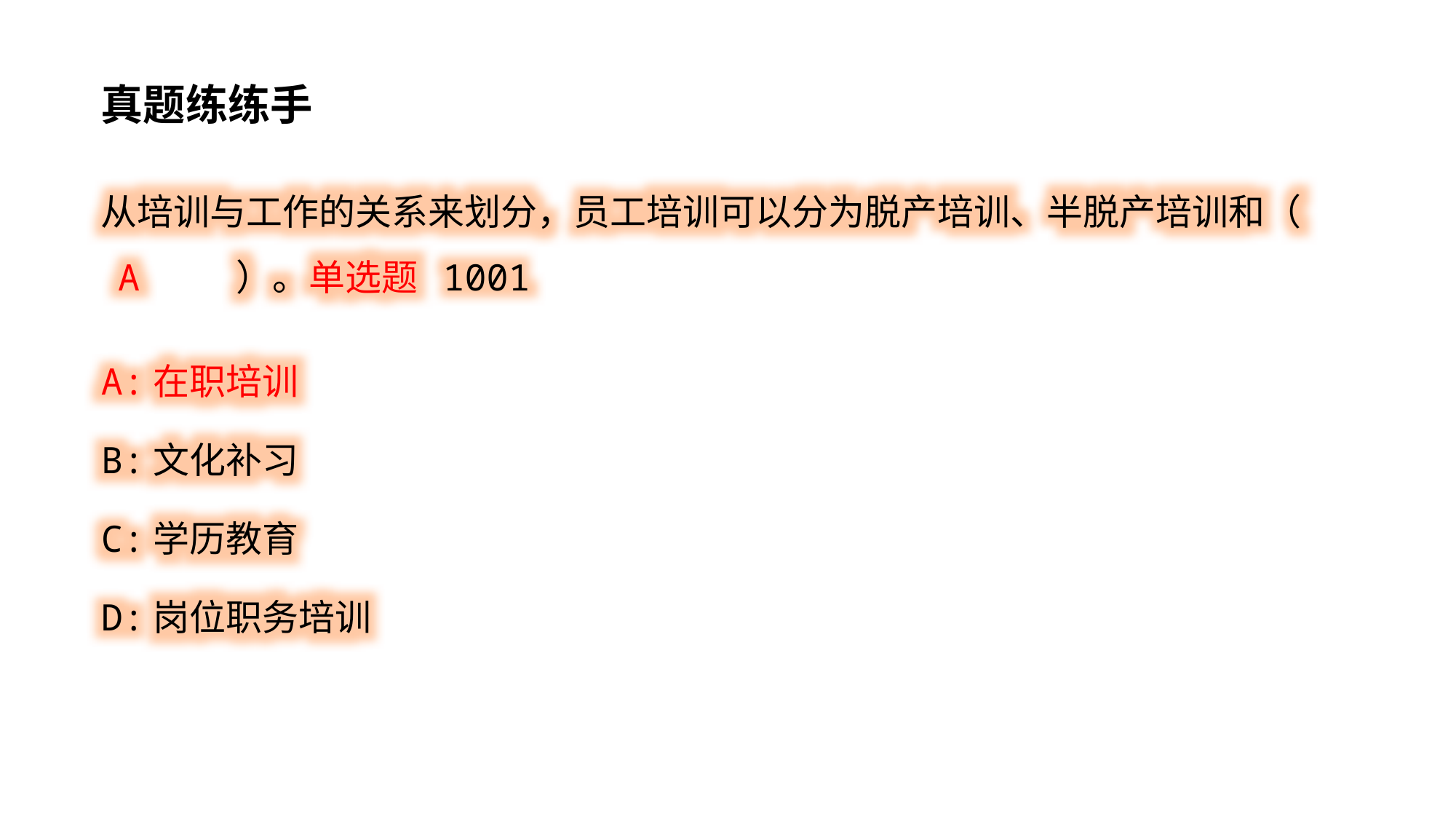

真题练练手
从培训与工作的关系来划分，员工培训可以分为脱产培训、半脱产培训和（    A    ）。单选题  1001

A:在职培训

B:文化补习

C:学历教育

D:岗位职务培训